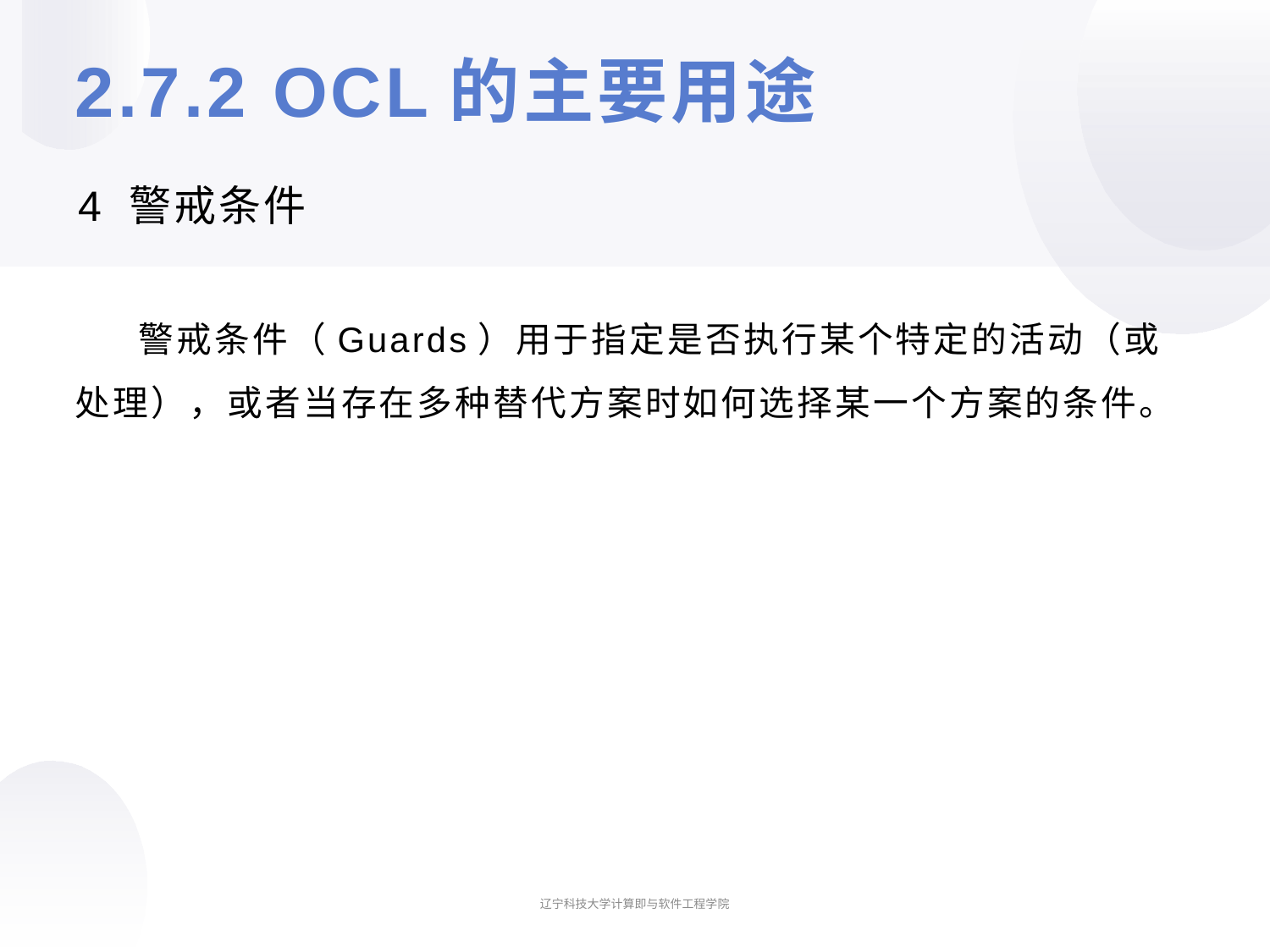

# 2.7.2 OCL的主要用途
4 警戒条件
警戒条件（Guards）用于指定是否执行某个特定的活动（或处理），或者当存在多种替代方案时如何选择某一个方案的条件。

辽宁科技大学计算即与软件工程学院
117